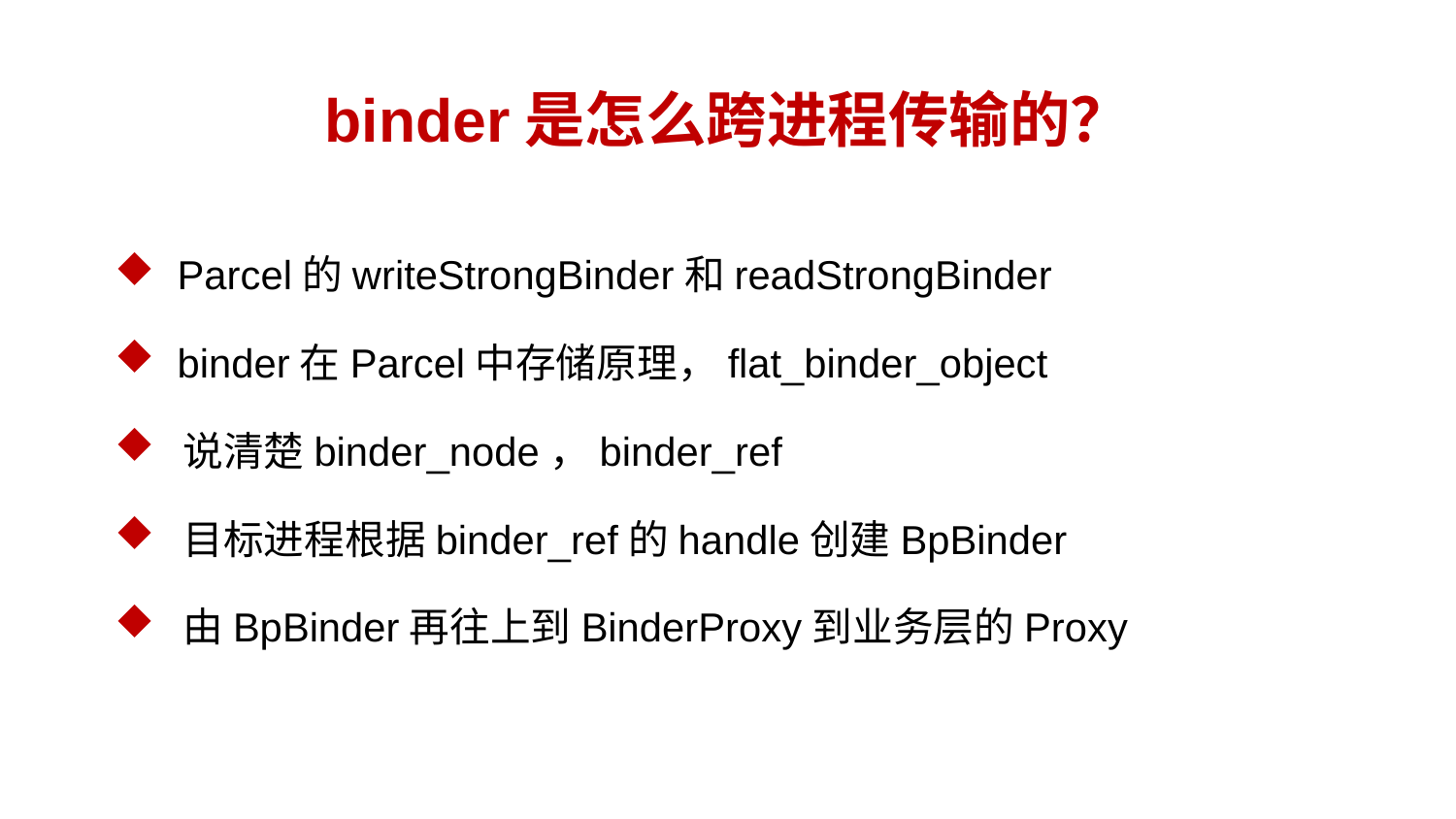

# binder是怎么跨进程传输的？
  Parcel的writeStrongBinder和readStrongBinder
  binder在Parcel中存储原理，flat_binder_object
  说清楚binder_node，binder_ref
  目标进程根据binder_ref的handle创建BpBinder
  由BpBinder再往上到BinderProxy到业务层的Proxy